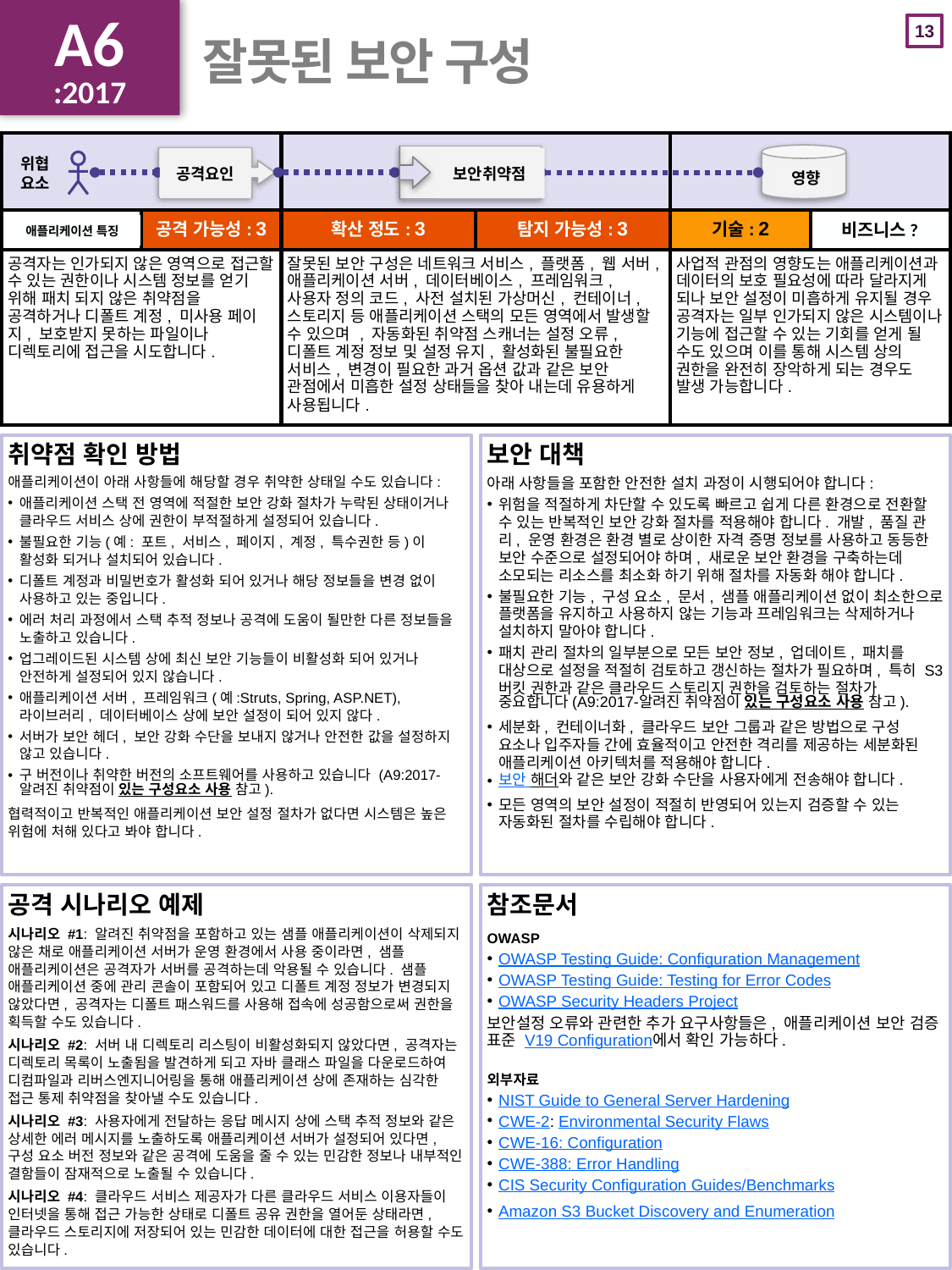

A6
:2017
# 잘못된 보안 구성
|  |  |  |  |  |  |
| --- | --- | --- | --- | --- | --- |
|  | 공격 가능성: 3 | 확산 정도: 3 | 탐지 가능성: 3 | 기술: 2 |  |
| 공격자는 인가되지 않은 영역으로 접근할 수 있는 권한이나 시스템 정보를 얻기 위해 패치 되지 않은 취약점을 공격하거나 디폴트 계정, 미사용 페이지, 보호받지 못하는 파일이나 디렉토리에 접근을 시도합니다. |  | 잘못된 보안 구성은 네트워크 서비스, 플랫폼, 웹 서버, 애플리케이션 서버, 데이터베이스, 프레임워크, 사용자 정의 코드, 사전 설치된 가상머신, 컨테이너, 스토리지 등 애플리케이션 스택의 모든 영역에서 발생할 수 있으며 , 자동화된 취약점 스캐너는 설정 오류, 디폴트 계정 정보 및 설정 유지, 활성화된 불필요한 서비스, 변경이 필요한 과거 옵션 값과 같은 보안 관점에서 미흡한 설정 상태들을 찾아 내는데 유용하게 사용됩니다. |  | 사업적 관점의 영향도는 애플리케이션과 데이터의 보호 필요성에 따라 달라지게 되나 보안 설정이 미흡하게 유지될 경우 공격자는 일부 인가되지 않은 시스템이나 기능에 접근할 수 있는 기회를 얻게 될 수도 있으며 이를 통해 시스템 상의 권한을 완전히 장악하게 되는 경우도 발생 가능합니다. |  |
위협요소
보안취약점
공격요인
영향
애플리케이션 특징
비즈니스?
취약점 확인 방법
애플리케이션이 아래 사항들에 해당할 경우 취약한 상태일 수도 있습니다:
애플리케이션 스택 전 영역에 적절한 보안 강화 절차가 누락된 상태이거나 클라우드 서비스 상에 권한이 부적절하게 설정되어 있습니다.
불필요한 기능(예: 포트, 서비스, 페이지, 계정, 특수권한 등)이 활성화 되거나 설치되어 있습니다.
디폴트 계정과 비밀번호가 활성화 되어 있거나 해당 정보들을 변경 없이 사용하고 있는 중입니다.
에러 처리 과정에서 스택 추적 정보나 공격에 도움이 될만한 다른 정보들을 노출하고 있습니다.
업그레이드된 시스템 상에 최신 보안 기능들이 비활성화 되어 있거나 안전하게 설정되어 있지 않습니다.
애플리케이션 서버, 프레임워크(예:Struts, Spring, ASP.NET), 라이브러리, 데이터베이스 상에 보안 설정이 되어 있지 않다.
서버가 보안 헤더, 보안 강화 수단을 보내지 않거나 안전한 값을 설정하지 않고 있습니다.
구 버전이나 취약한 버전의 소프트웨어를 사용하고 있습니다 (A9:2017-알려진 취약점이 있는 구성요소 사용 참고).
협력적이고 반복적인 애플리케이션 보안 설정 절차가 없다면 시스템은 높은 위험에 처해 있다고 봐야 합니다.
보안 대책
아래 사항들을 포함한 안전한 설치 과정이 시행되어야 합니다:
위험을 적절하게 차단할 수 있도록 빠르고 쉽게 다른 환경으로 전환할 수 있는 반복적인 보안 강화 절차를 적용해야 합니다. 개발, 품질 관리, 운영 환경은 환경 별로 상이한 자격 증명 정보를 사용하고 동등한 보안 수준으로 설정되어야 하며, 새로운 보안 환경을 구축하는데 소모되는 리소스를 최소화 하기 위해 절차를 자동화 해야 합니다.
불필요한 기능, 구성 요소, 문서, 샘플 애플리케이션 없이 최소한으로 플랫폼을 유지하고 사용하지 않는 기능과 프레임워크는 삭제하거나 설치하지 말아야 합니다.
패치 관리 절차의 일부분으로 모든 보안 정보, 업데이트, 패치를 대상으로 설정을 적절히 검토하고 갱신하는 절차가 필요하며, 특히 S3 버킷 권한과 같은 클라우드 스토리지 권한을 검토하는 절차가 중요합니다(A9:2017-알려진 취약점이 있는 구성요소 사용 참고).
세분화, 컨테이너화, 클라우드 보안 그룹과 같은 방법으로 구성 요소나 입주자들 간에 효율적이고 안전한 격리를 제공하는 세분화된 애플리케이션 아키텍처를 적용해야 합니다.
보안 해더와 같은 보안 강화 수단을 사용자에게 전송해야 합니다.
모든 영역의 보안 설정이 적절히 반영되어 있는지 검증할 수 있는 자동화된 절차를 수립해야 합니다.
공격 시나리오 예제
시나리오 #1: 알려진 취약점을 포함하고 있는 샘플 애플리케이션이 삭제되지 않은 채로 애플리케이션 서버가 운영 환경에서 사용 중이라면, 샘플 애플리케이션은 공격자가 서버를 공격하는데 악용될 수 있습니다. 샘플 애플리케이션 중에 관리 콘솔이 포함되어 있고 디폴트 계정 정보가 변경되지 않았다면, 공격자는 디폴트 패스워드를 사용해 접속에 성공함으로써 권한을 획득할 수도 있습니다.
시나리오 #2: 서버 내 디렉토리 리스팅이 비활성화되지 않았다면, 공격자는 디렉토리 목록이 노출됨을 발견하게 되고 자바 클래스 파일을 다운로드하여 디컴파일과 리버스엔지니어링을 통해 애플리케이션 상에 존재하는 심각한 접근 통제 취약점을 찾아낼 수도 있습니다.
시나리오 #3: 사용자에게 전달하는 응답 메시지 상에 스택 추적 정보와 같은 상세한 에러 메시지를 노출하도록 애플리케이션 서버가 설정되어 있다면, 구성 요소 버전 정보와 같은 공격에 도움을 줄 수 있는 민감한 정보나 내부적인 결함들이 잠재적으로 노출될 수 있습니다.
시나리오 #4: 클라우드 서비스 제공자가 다른 클라우드 서비스 이용자들이 인터넷을 통해 접근 가능한 상태로 디폴트 공유 권한을 열어둔 상태라면, 클라우드 스토리지에 저장되어 있는 민감한 데이터에 대한 접근을 허용할 수도 있습니다.
참조문서

OWASP
OWASP Testing Guide: Configuration Management
OWASP Testing Guide: Testing for Error Codes
OWASP Security Headers Project
보안설정 오류와 관련한 추가 요구사항들은, 애플리케이션 보안 검증 표준 V19 Configuration에서 확인 가능하다.

외부자료
NIST Guide to General Server Hardening
CWE-2: Environmental Security Flaws
CWE-16: Configuration
CWE-388: Error Handling
CIS Security Configuration Guides/Benchmarks
Amazon S3 Bucket Discovery and Enumeration